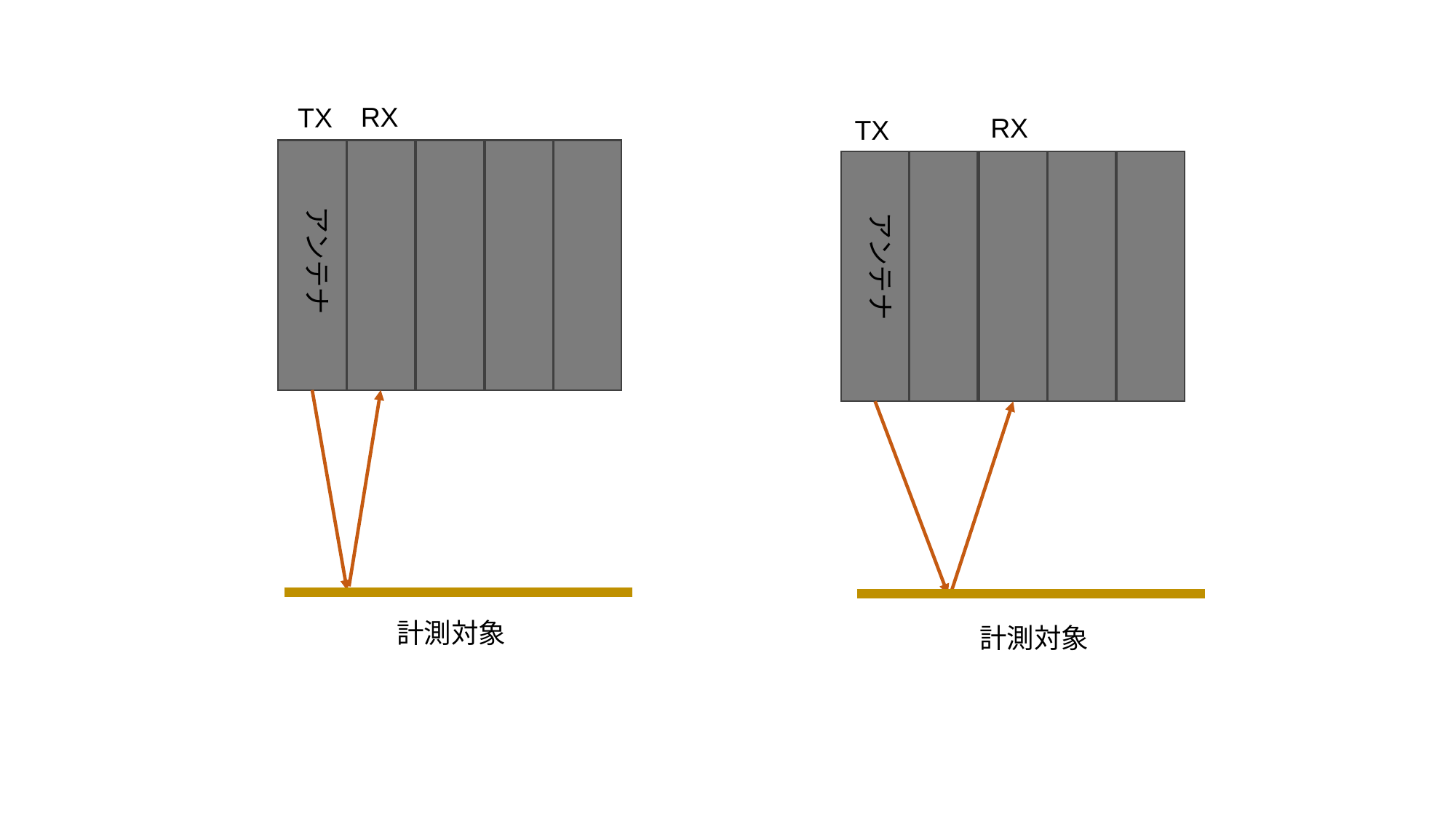

RX
TX
RX
TX

アンテナ
アンテナ
計測対象
計測対象